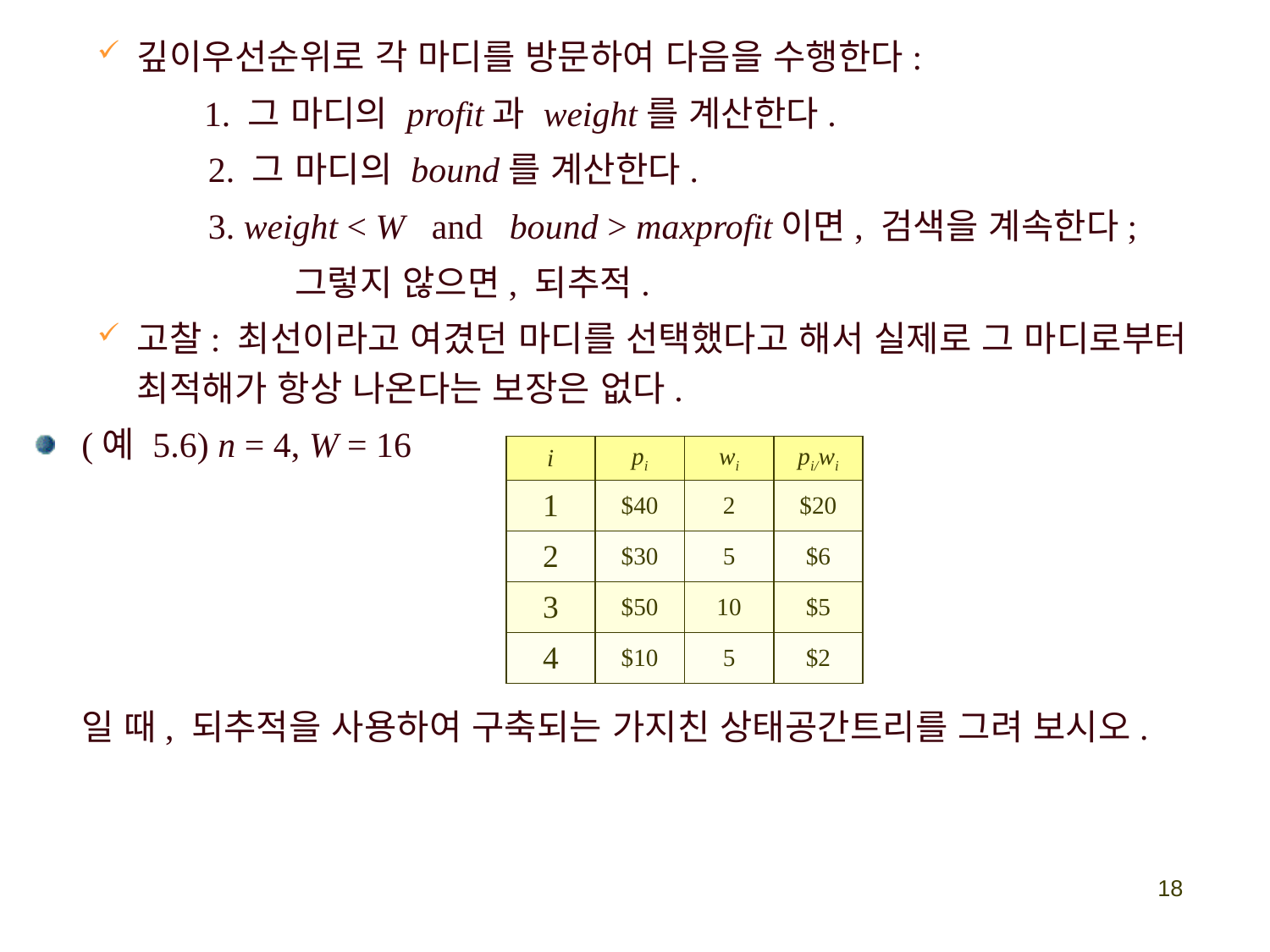

깊이우선순위로 각 마디를 방문하여 다음을 수행한다:
            1. 그 마디의 profit과 weight를 계산한다.
	        2. 그 마디의 bound를 계산한다.
	        3. weight < W   and   bound > maxprofit이면, 검색을 계속한다;
	               그렇지 않으면, 되추적.
고찰: 최선이라고 여겼던 마디를 선택했다고 해서 실제로 그 마디로부터 최적해가 항상 나온다는 보장은 없다.
(예 5.6) n = 4, W = 16

	일 때, 되추적을 사용하여 구축되는 가지친 상태공간트리를 그려 보시오.
| i | pi | wi | pi/wi |
| --- | --- | --- | --- |
| 1 | $40 | 2 | $20 |
| 2 | $30 | 5 | $6 |
| 3 | $50 | 10 | $5 |
| 4 | $10 | 5 | $2 |
18